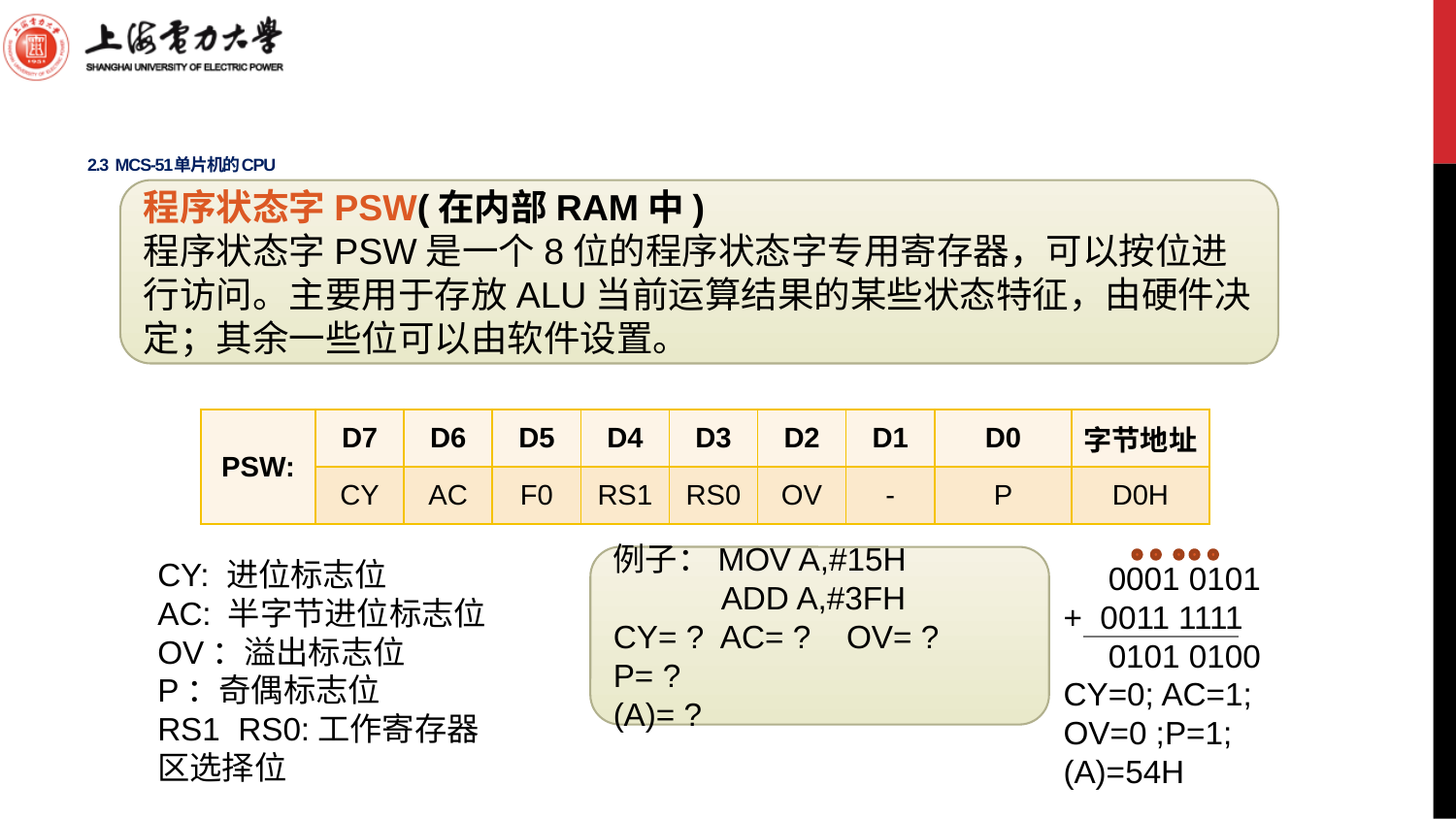

# 2.3  MCS-51单片机的CPU
程序状态字PSW(在内部RAM中)
程序状态字PSW是一个8位的程序状态字专用寄存器，可以按位进行访问。主要用于存放ALU当前运算结果的某些状态特征，由硬件决定；其余一些位可以由软件设置。
| PSW: | D7 | D6 | D5 | D4 | D3 | D2 | D1 | D0 | 字节地址 |
| --- | --- | --- | --- | --- | --- | --- | --- | --- | --- |
|  | CY | AC | F0 | RS1 | RS0 | OV | - | P | D0H |
CY: 进位标志位
AC: 半字节进位标志位
OV：溢出标志位
P：奇偶标志位
RS1  RS0:工作寄存器区选择位
例子：MOV A,#15H
            ADD A,#3FH
CY= ?  AC= ?    OV= ?   P= ?
(A)= ?
     0001 0101
+  0011 1111
     0101 0100
CY=0; AC=1; OV=0 ;P=1;
(A)=54H